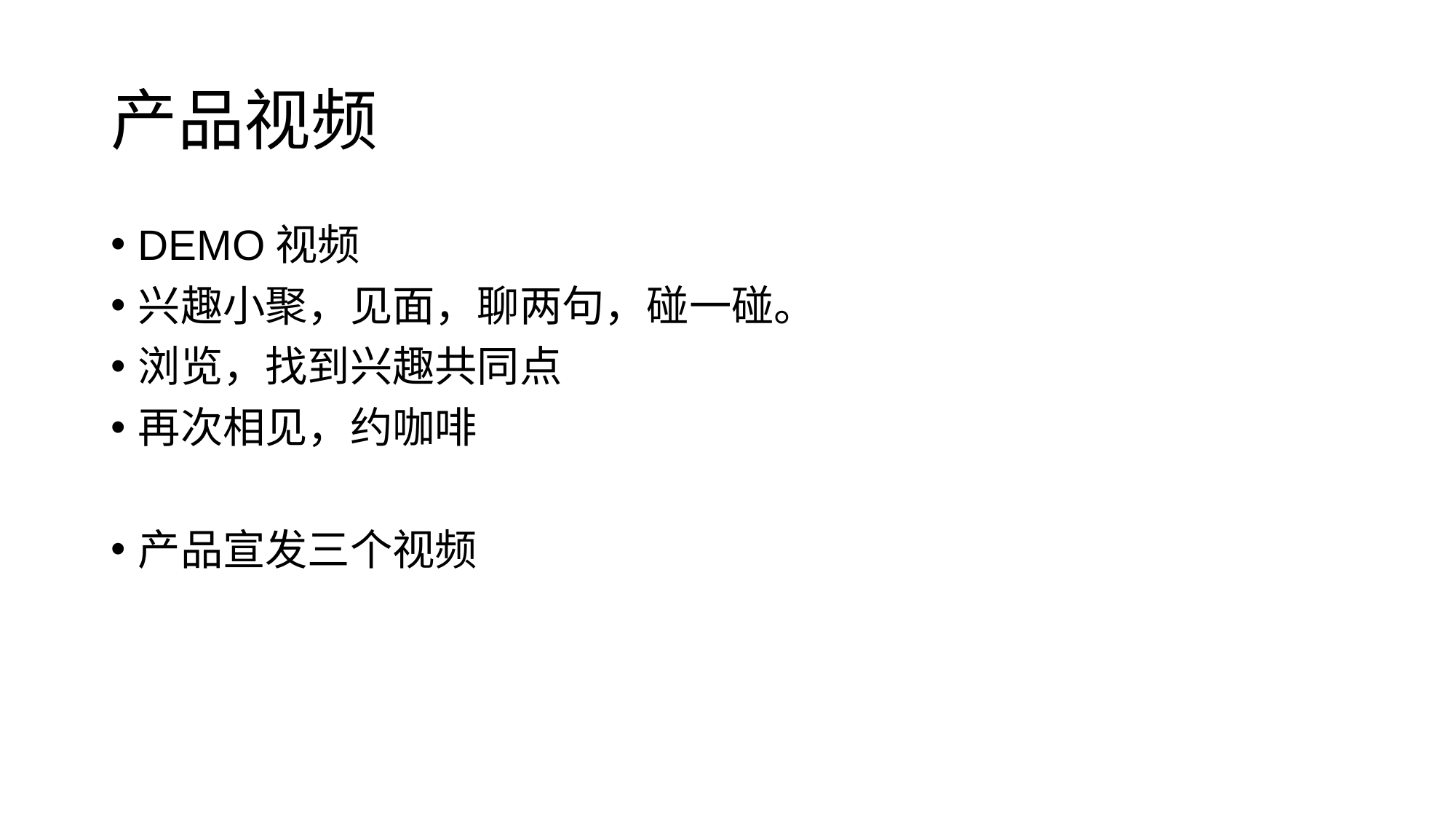

# 产品视频
DEMO视频
兴趣小聚，见面，聊两句，碰一碰。
浏览，找到兴趣共同点
再次相见，约咖啡

产品宣发三个视频